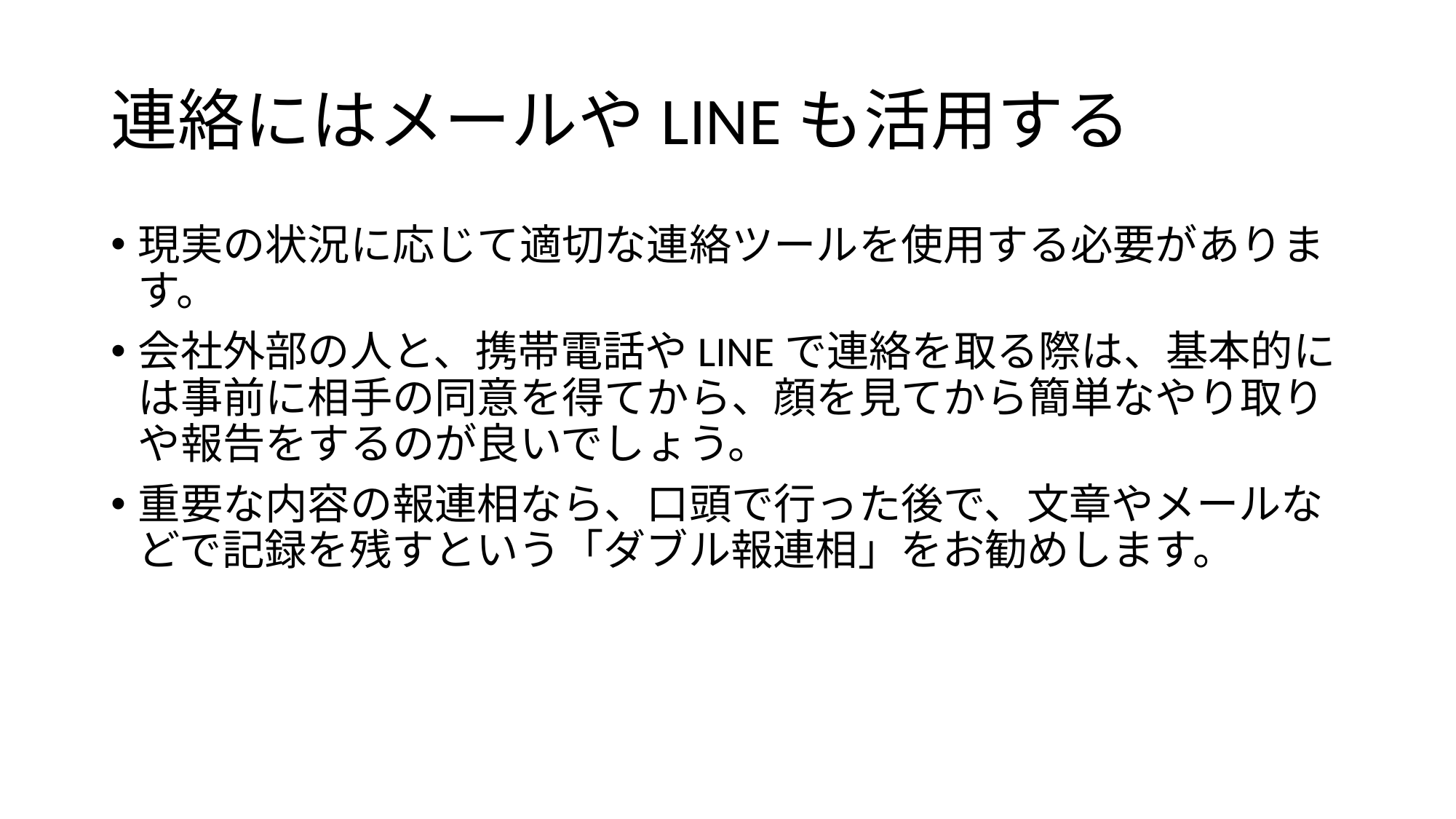

# 連絡にはメールやLINEも活用する
現実の状況に応じて適切な連絡ツールを使用する必要があります。
会社外部の人と、携帯電話やLINEで連絡を取る際は、基本的には事前に相手の同意を得てから、顔を見てから簡単なやり取りや報告をするのが良いでしょう。
重要な内容の報連相なら、口頭で行った後で、文章やメールなどで記録を残すという「ダブル報連相」をお勧めします。